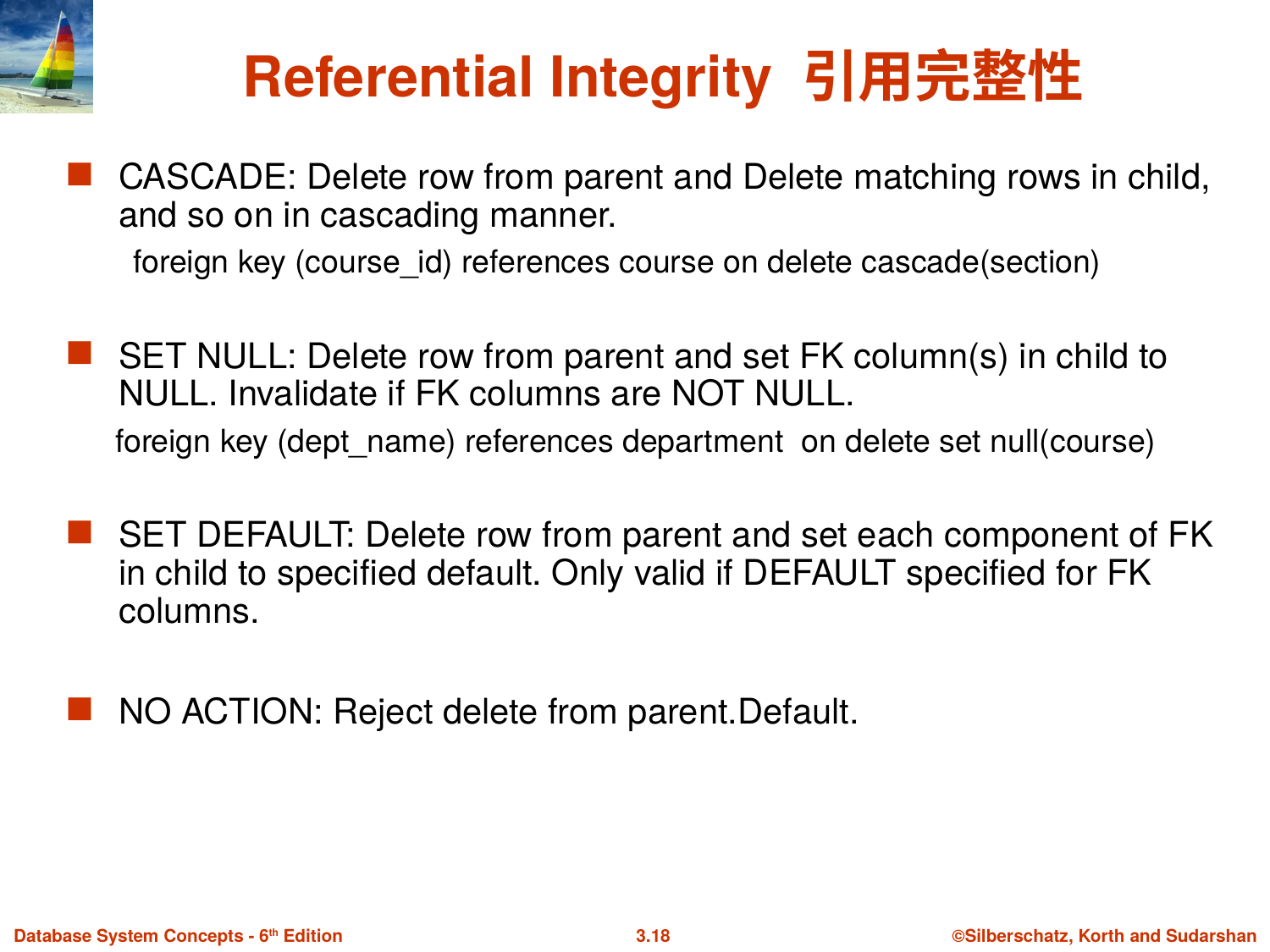

# Referential Integrity 引用完整性
CASCADE: Delete row from parent and Delete matching rows in child, and so on in cascading manner.
       foreign key (course_id) references course on delete cascade(section)

SET NULL: Delete row from parent and set FK column(s) in child to NULL. Invalidate if FK columns are NOT NULL.
     foreign key (dept_name) references department  on delete set null(course)

SET DEFAULT: Delete row from parent and set each component of FK in child to specified default. Only valid if DEFAULT specified for FK columns.

NO ACTION: Reject delete from parent.Default.